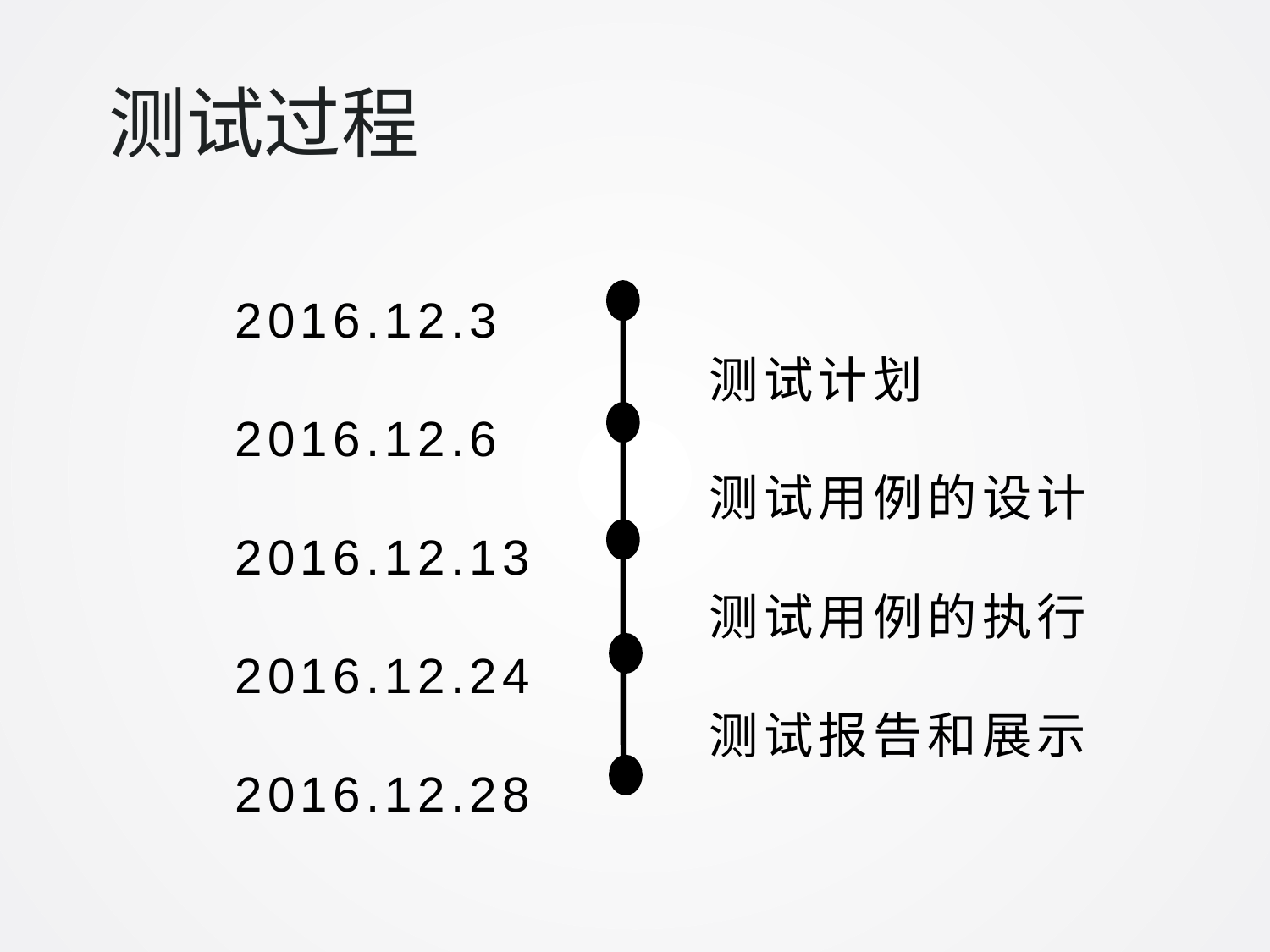

测试过程
2016.12.3
2016.12.6
2016.12.13
2016.12.24
2016.12.28

测试计划
测试用例的设计
测试用例的执行
测试报告和展示